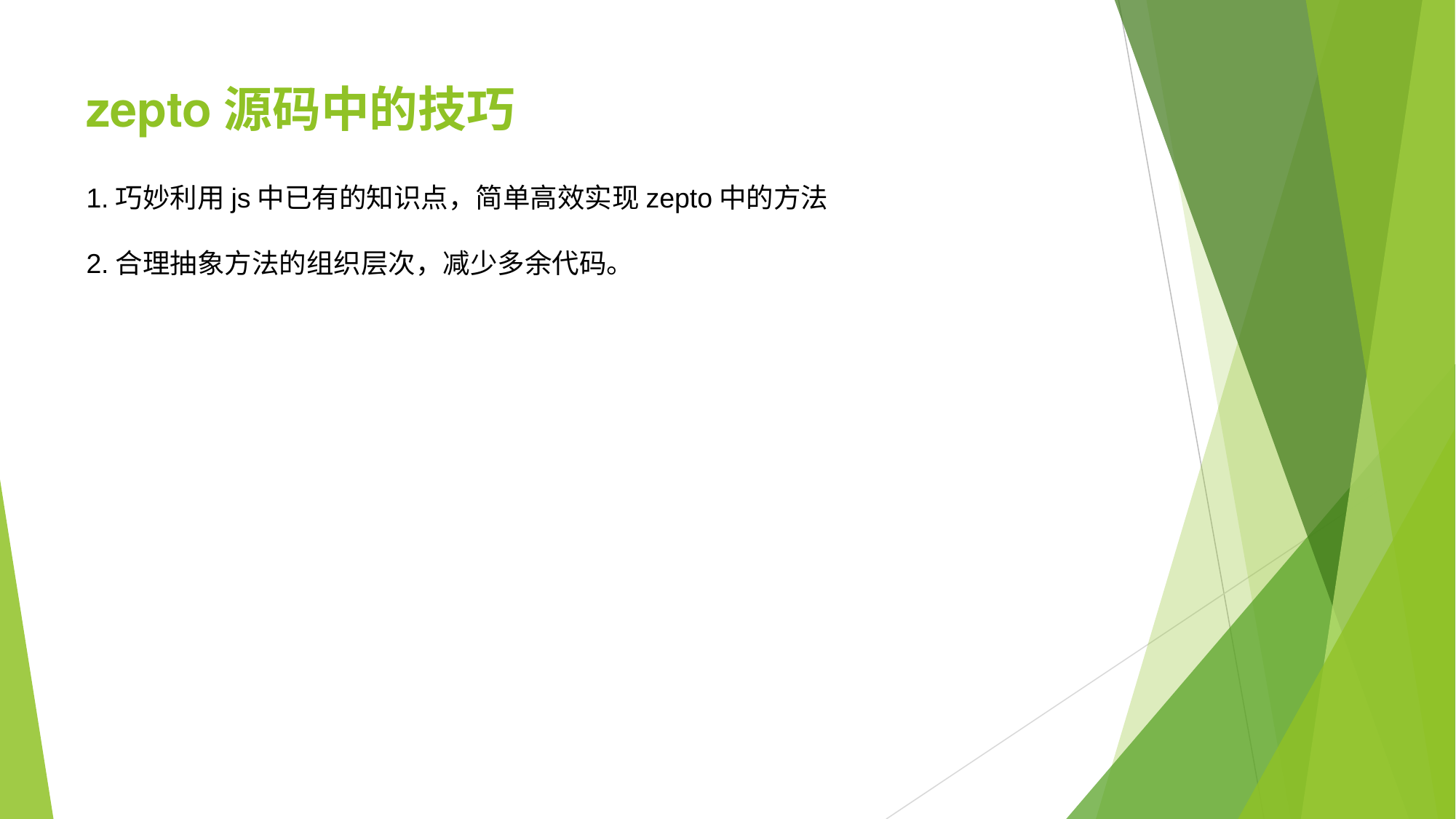

# zepto源码中的技巧
1.巧妙利用js中已有的知识点，简单高效实现zepto中的方法

2.合理抽象方法的组织层次，减少多余代码。